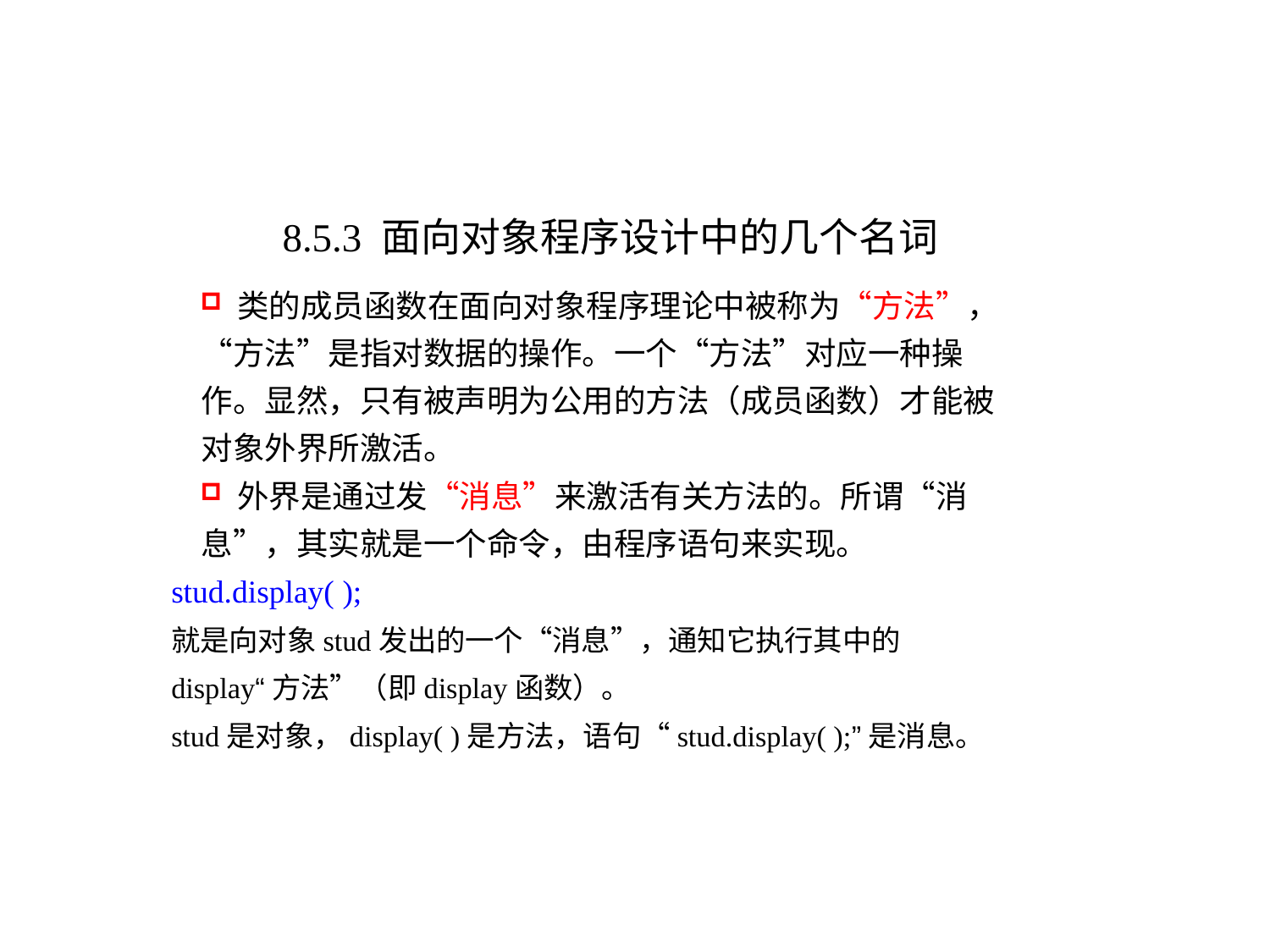

8.5.3 面向对象程序设计中的几个名词
 类的成员函数在面向对象程序理论中被称为“方法”，“方法”是指对数据的操作。一个“方法”对应一种操作。显然，只有被声明为公用的方法（成员函数）才能被对象外界所激活。
 外界是通过发“消息”来激活有关方法的。所谓“消息”，其实就是一个命令，由程序语句来实现。
stud.display( );
就是向对象stud发出的一个“消息”，通知它执行其中的display“方法”（即display函数）。
stud是对象，display( )是方法，语句“stud.display( );”是消息。